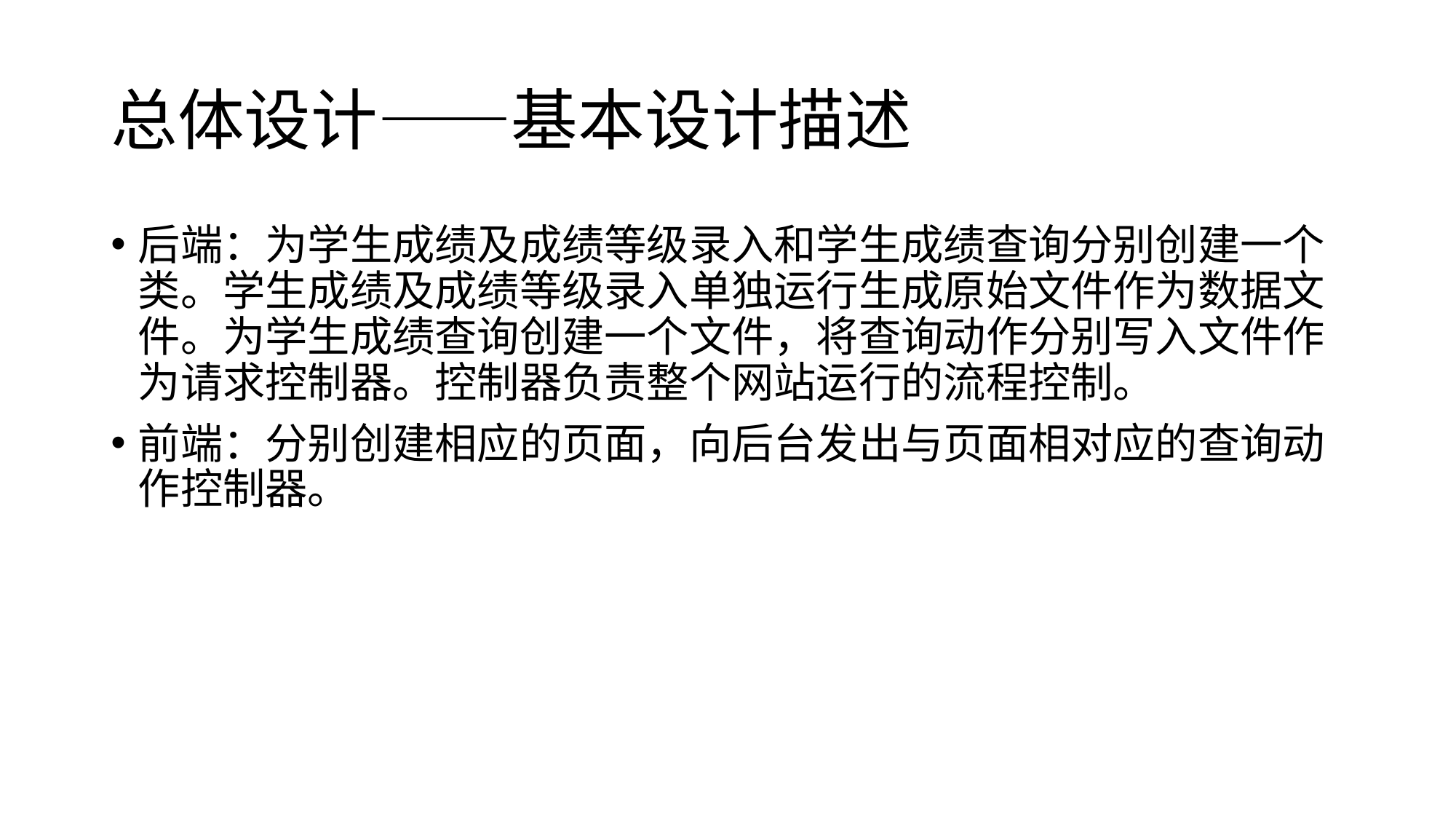

# 总体设计——基本设计描述
后端：为学生成绩及成绩等级录入和学生成绩查询分别创建一个类。学生成绩及成绩等级录入单独运行生成原始文件作为数据文件。为学生成绩查询创建一个文件，将查询动作分别写入文件作为请求控制器。控制器负责整个网站运行的流程控制。
前端：分别创建相应的页面，向后台发出与页面相对应的查询动作控制器。